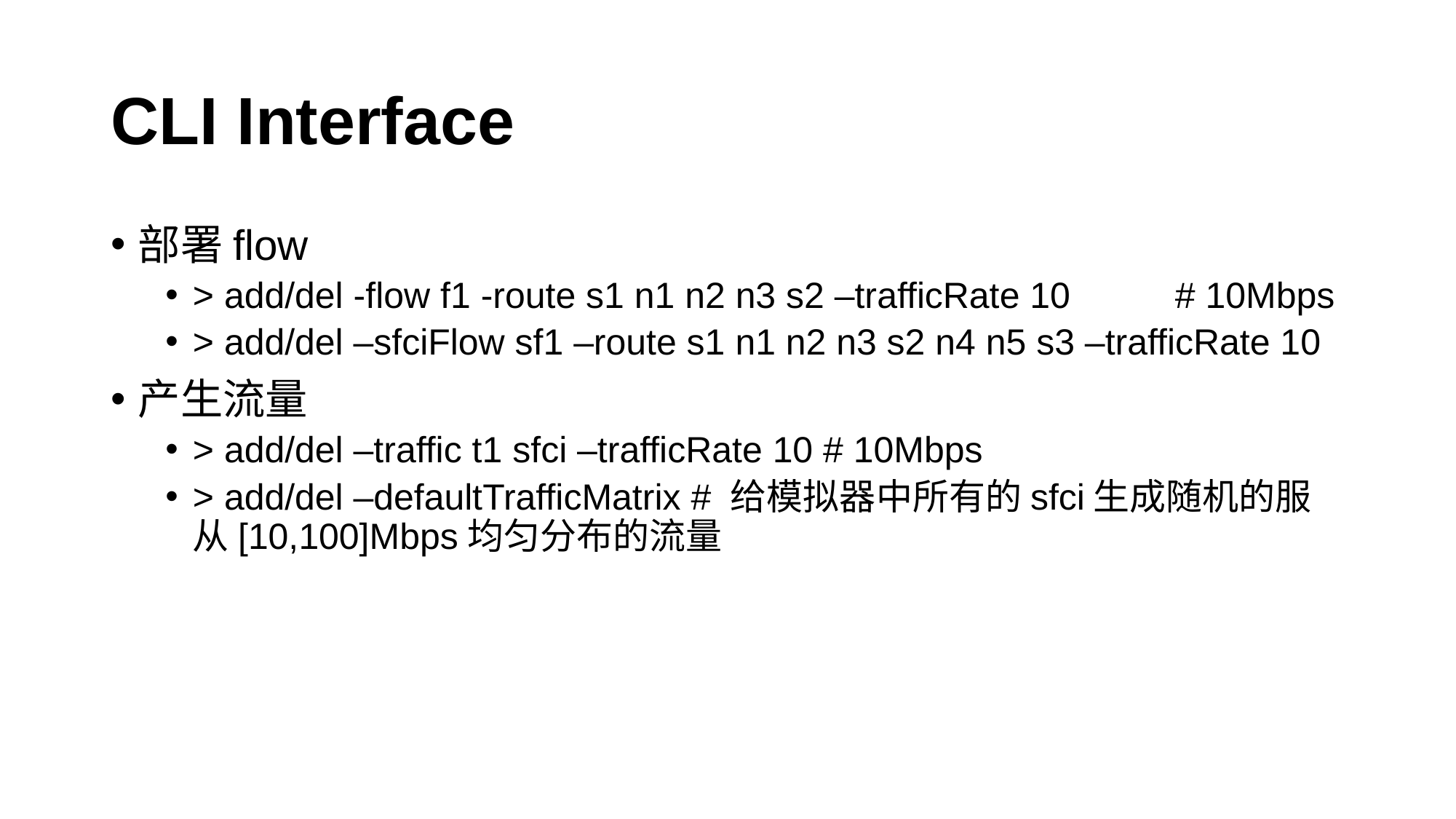

# CLI Interface
部署flow
> add/del -flow f1 -route s1 n1 n2 n3 s2 –trafficRate 10	# 10Mbps
> add/del –sfciFlow sf1 –route s1 n1 n2 n3 s2 n4 n5 s3 –trafficRate 10
产生流量
> add/del –traffic t1 sfci –trafficRate 10 # 10Mbps
> add/del –defaultTrafficMatrix # 给模拟器中所有的sfci生成随机的服从[10,100]Mbps均匀分布的流量